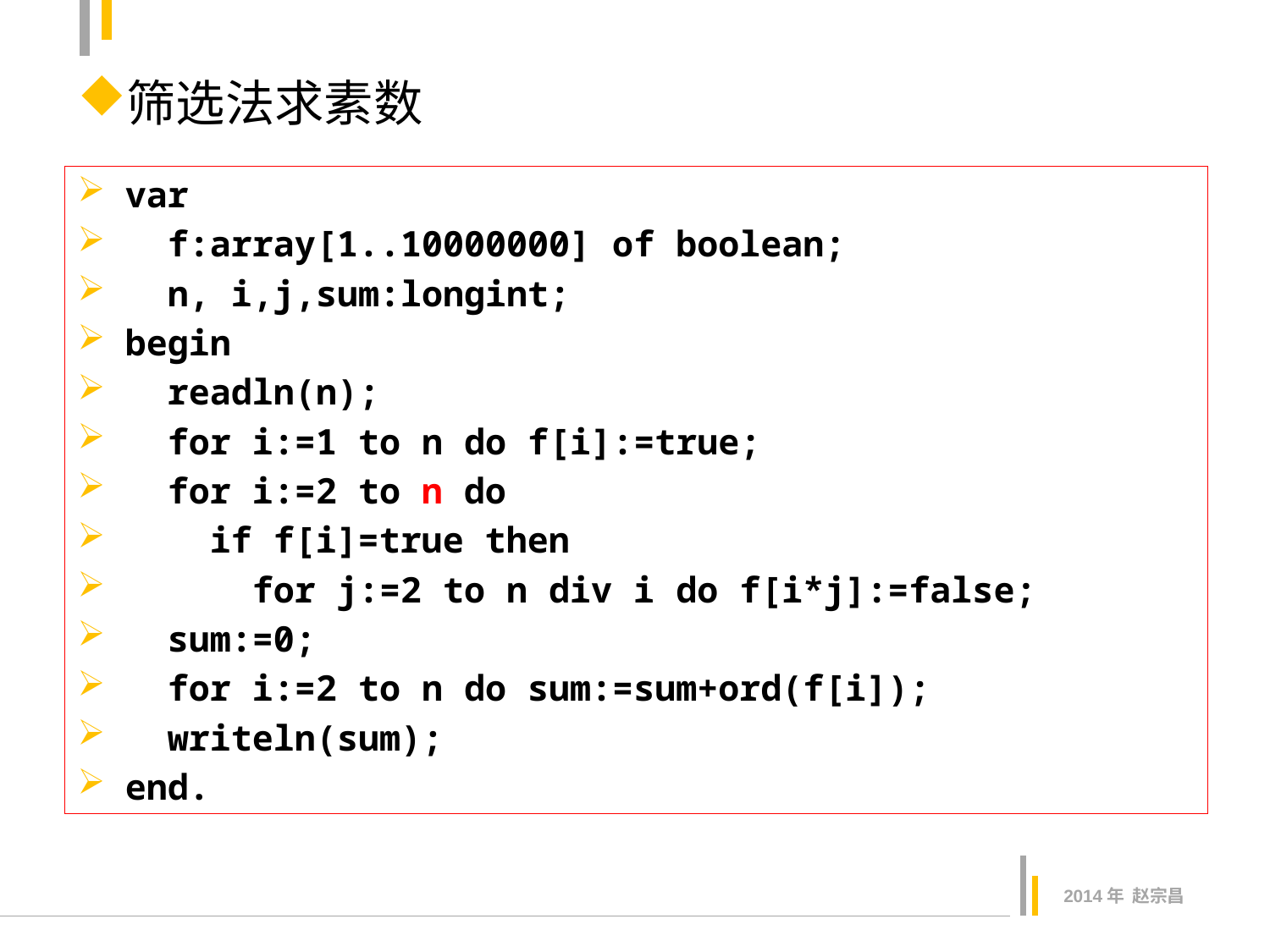

筛选法求素数
var
  f:array[1..10000000] of boolean;
  n, i,j,sum:longint;
begin
  readln(n);
  for i:=1 to n do f[i]:=true;
  for i:=2 to n do
    if f[i]=true then
      for j:=2 to n div i do f[i*j]:=false;
  sum:=0;
  for i:=2 to n do sum:=sum+ord(f[i]);
  writeln(sum);
end.